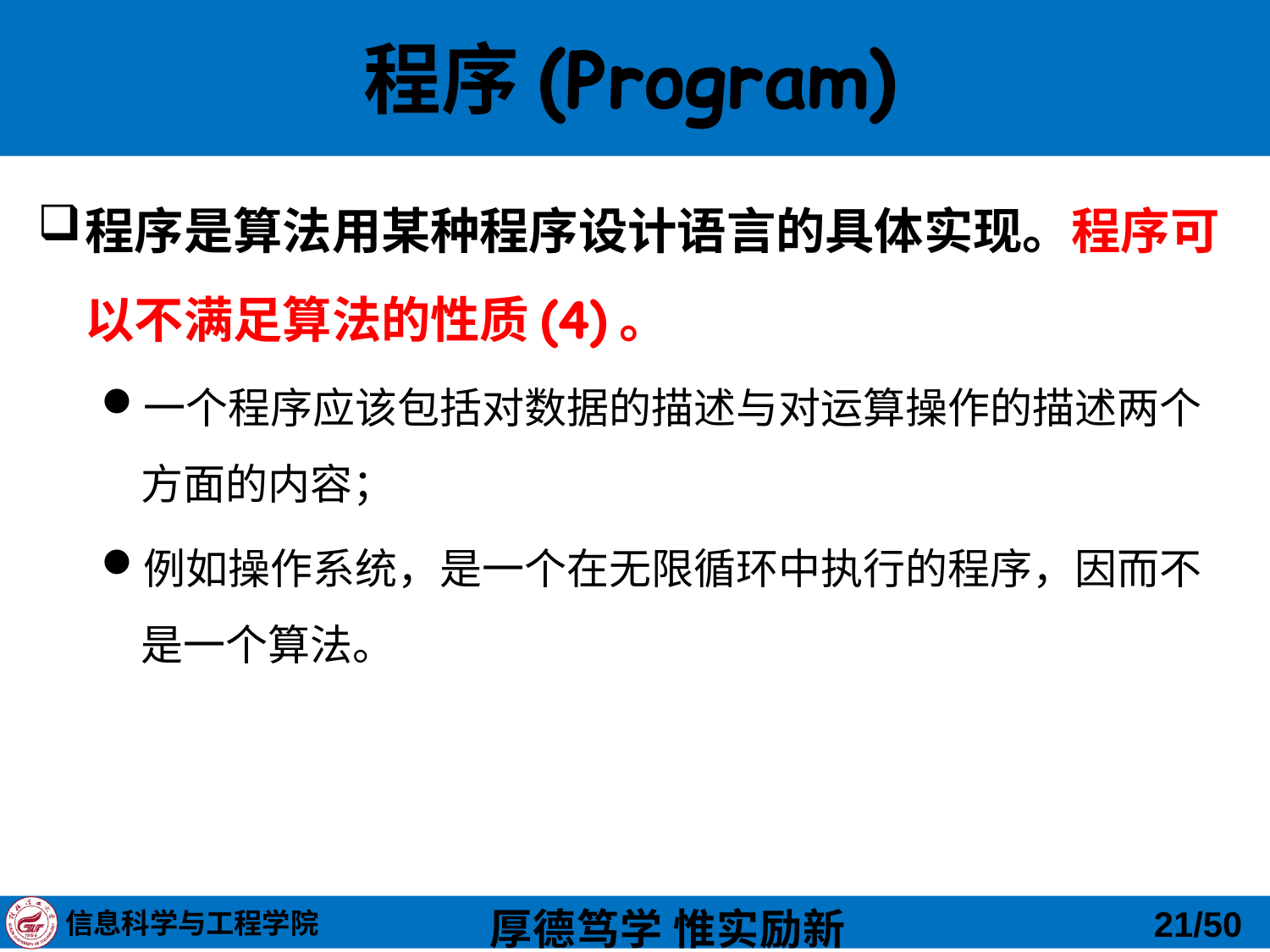

# 程序(Program)
程序是算法用某种程序设计语言的具体实现。程序可以不满足算法的性质(4)。
一个程序应该包括对数据的描述与对运算操作的描述两个方面的内容；
例如操作系统，是一个在无限循环中执行的程序，因而不是一个算法。
21/50